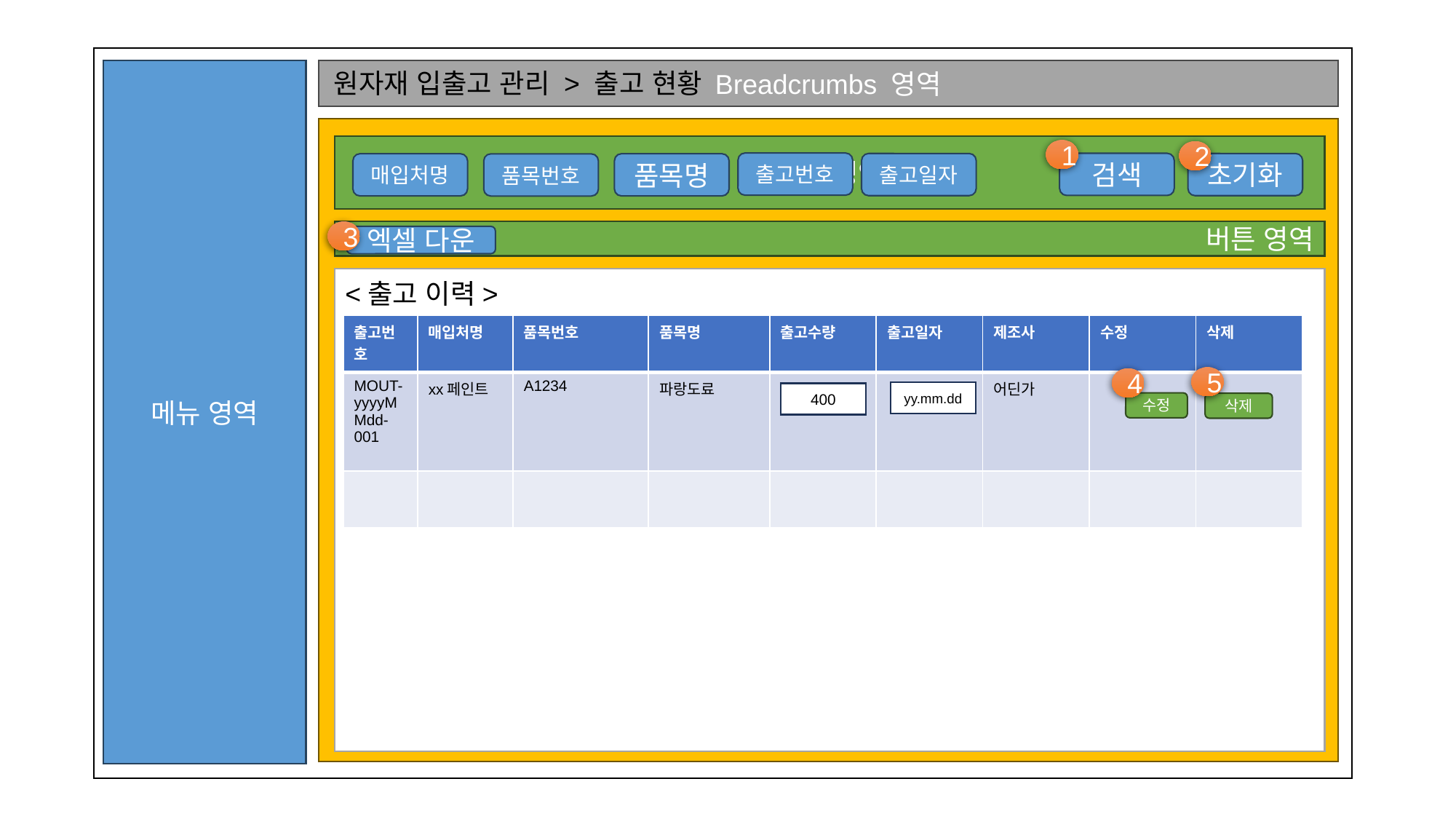

메뉴 영역
Breadcrumbs 영역
원자재 입출고 관리 > 출고 현황
Content영역
검색 영역
1
2
출고번호
검색
출고일자
초기화
매입처명
품목명
품목번호
3
버튼 영역
엑셀 다운
테이블
<출고 이력>
| 출고번호 | 매입처명 | 품목번호 | 품목명 | 출고수량 | 출고일자 | 제조사 | 수정 | 삭제 |
| --- | --- | --- | --- | --- | --- | --- | --- | --- |
| MOUT-yyyyMMdd-001 | xx페인트 | A1234 | 파랑도료 |  |  | 어딘가 |  |  |
|  |  |  |  |  |  |  |  |  |
5
4
yy.mm.dd
400
수정
삭제